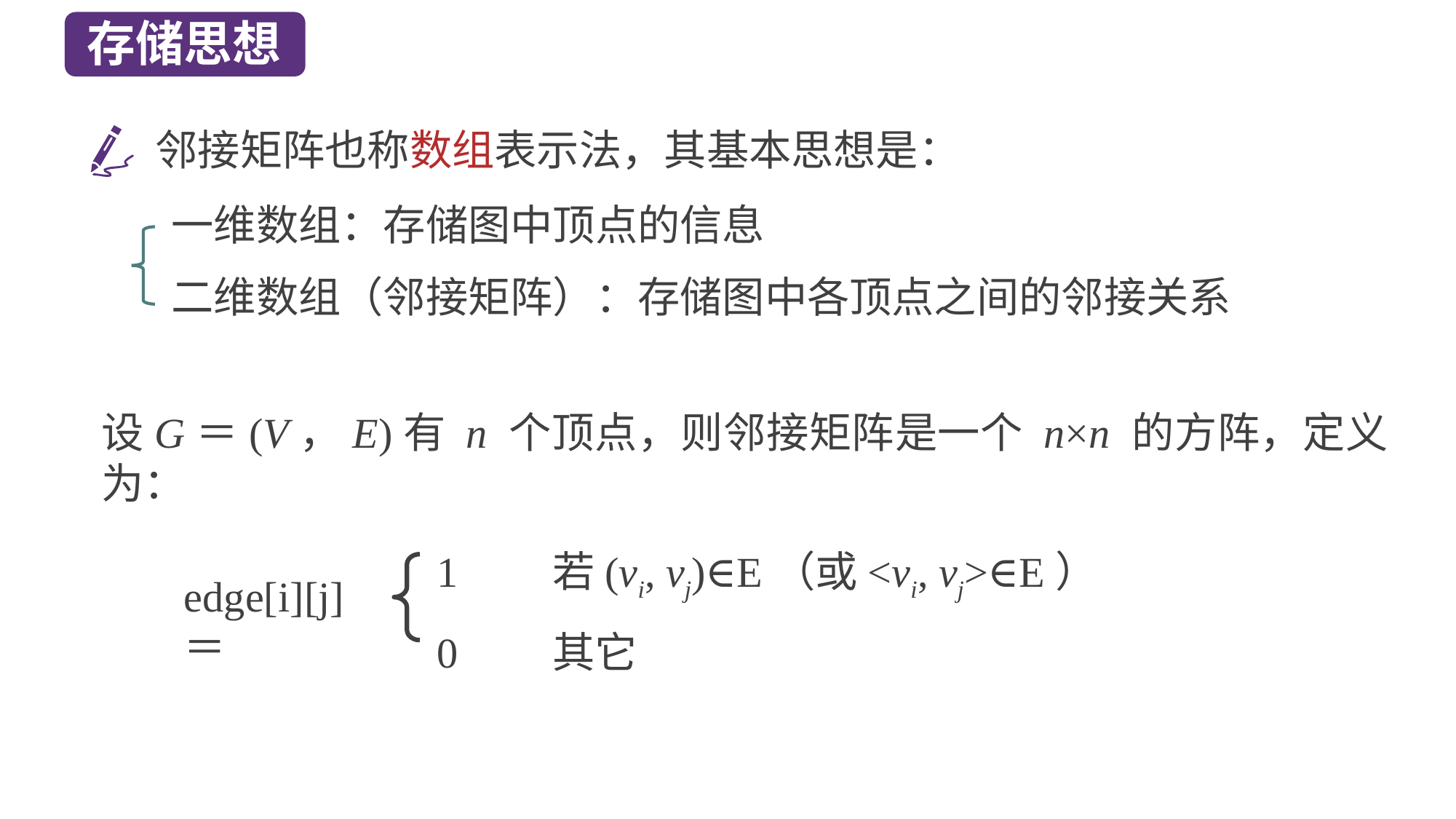

存储思想

邻接矩阵也称数组表示法，其基本思想是：

一维数组：存储图中顶点的信息
二维数组（邻接矩阵）：存储图中各顶点之间的邻接关系

设G＝(V，E)有 n 个顶点，则邻接矩阵是一个 n×n 的方阵，定义为：
1        若(vi, vj)∈E（或<vi, vj>∈E）
0        其它

edge[i][j]＝